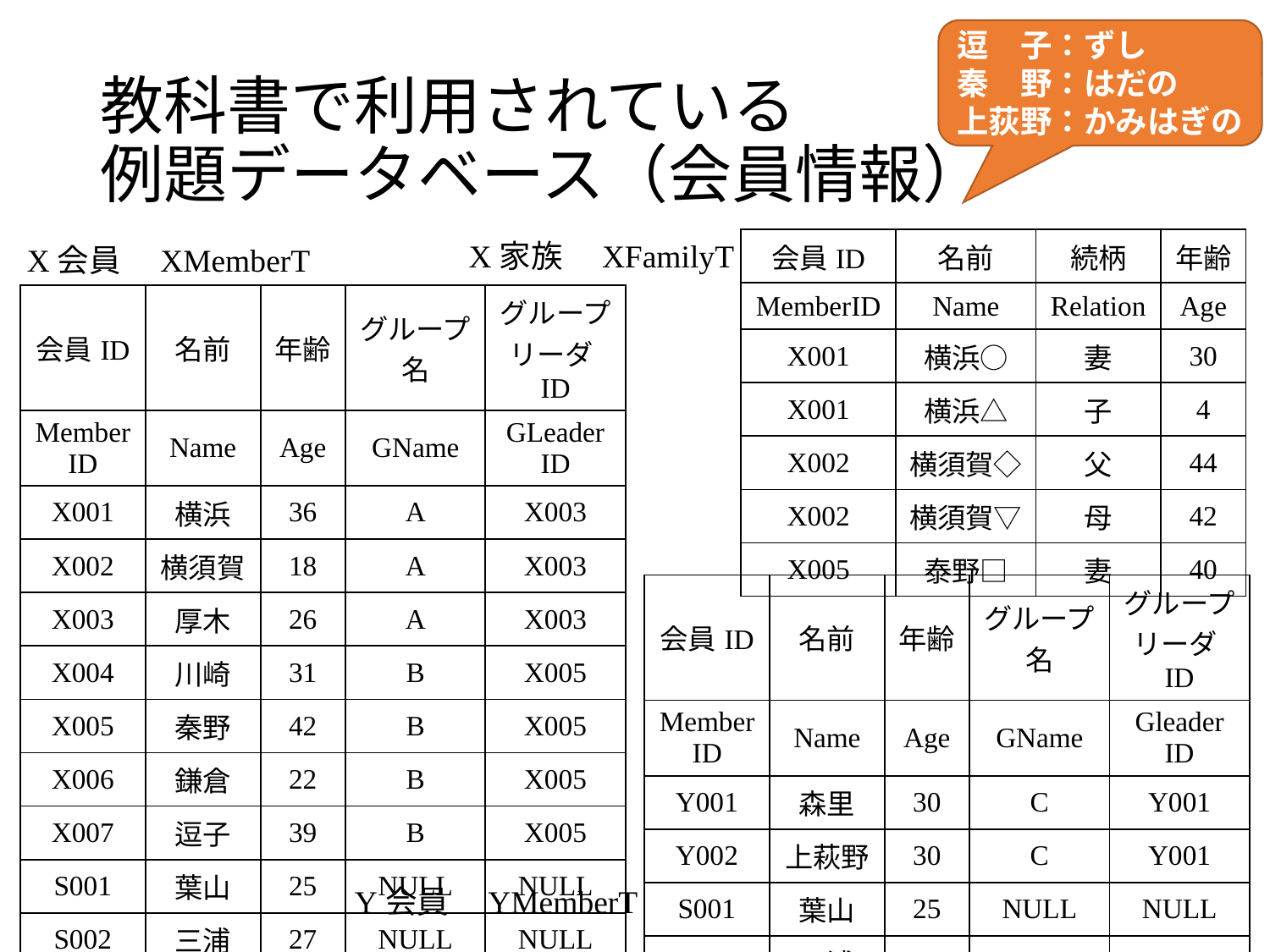

逗　子：ずし
秦　野：はだの
上荻野：かみはぎの
# 教科書で利用されている 例題データベース（会員情報）
| 会員ID | 名前 | 続柄 | 年齢 |
| --- | --- | --- | --- |
| MemberID | Name | Relation | Age |
| X001 | 横浜○ | 妻 | 30 |
| X001 | 横浜△ | 子 | 4 |
| X002 | 横須賀◇ | 父 | 44 |
| X002 | 横須賀▽ | 母 | 42 |
| X005 | 泰野□ | 妻 | 40 |
X家族　XFamilyT
X会員　XMemberT
| 会員ID | 名前 | 年齢 | グループ 名 | グループ リーダID |
| --- | --- | --- | --- | --- |
| Member ID | Name | Age | GName | GLeader ID |
| X001 | 横浜 | 36 | A | X003 |
| X002 | 横須賀 | 18 | A | X003 |
| X003 | 厚木 | 26 | A | X003 |
| X004 | 川崎 | 31 | B | X005 |
| X005 | 秦野 | 42 | B | X005 |
| X006 | 鎌倉 | 22 | B | X005 |
| X007 | 逗子 | 39 | B | X005 |
| S001 | 葉山 | 25 | NULL | NULL |
| S002 | 三浦 | 27 | NULL | NULL |
| 会員ID | 名前 | 年齢 | グループ 名 | グループ リーダID |
| --- | --- | --- | --- | --- |
| MemberID | Name | Age | GName | Gleader ID |
| Y001 | 森里 | 30 | C | Y001 |
| Y002 | 上萩野 | 30 | C | Y001 |
| S001 | 葉山 | 25 | NULL | NULL |
| S002 | 三浦 | 27 | NULL | NULL |
Y会員　YMemberT